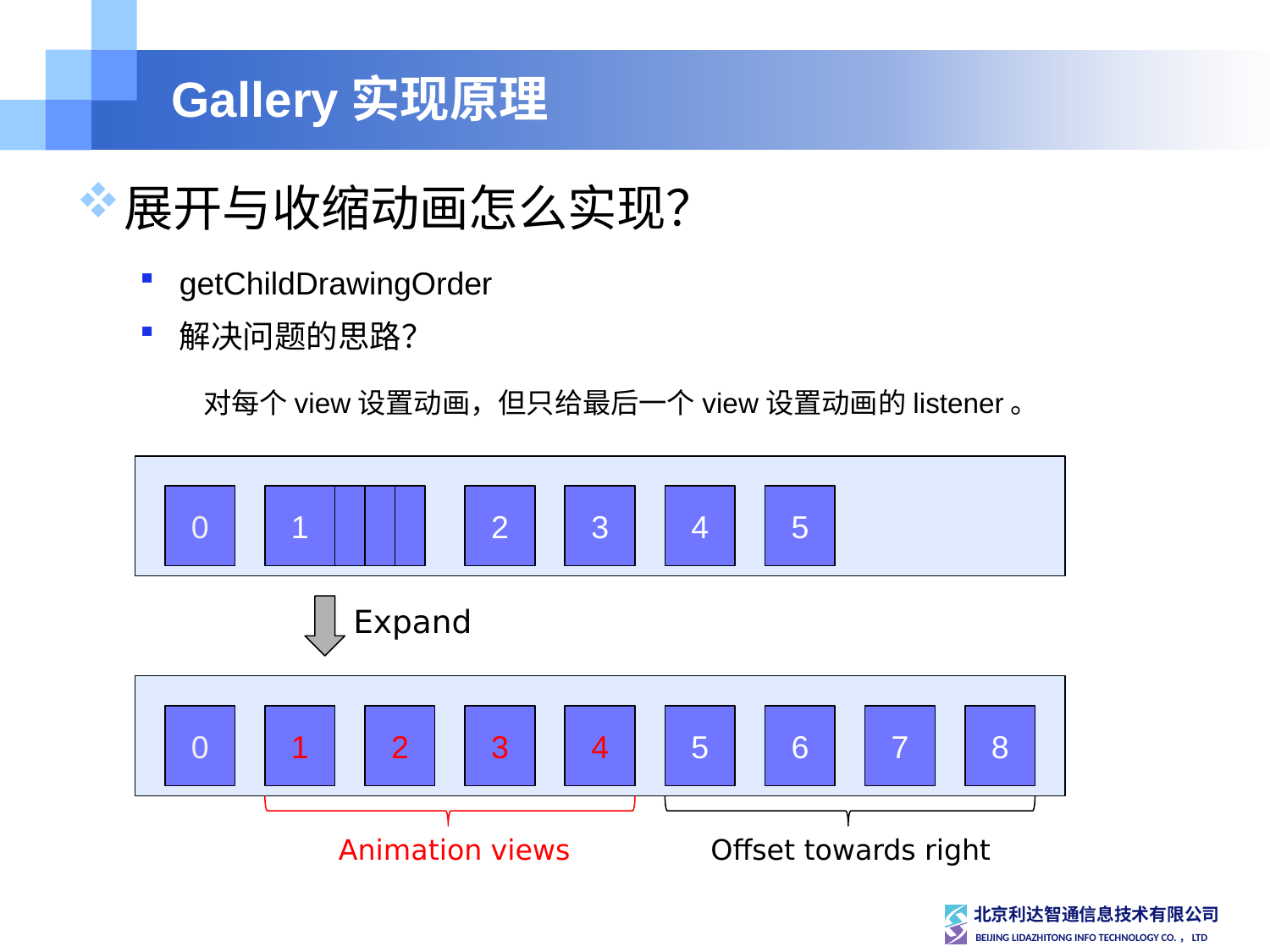

# Gallery实现原理
展开与收缩动画怎么实现？
getChildDrawingOrder
解决问题的思路？
对每个view设置动画，但只给最后一个view设置动画的listener。

0
1

2
3
4
5

Expand

0
1
2
3
4
5
6
7
8
Animation views
Offset towards right